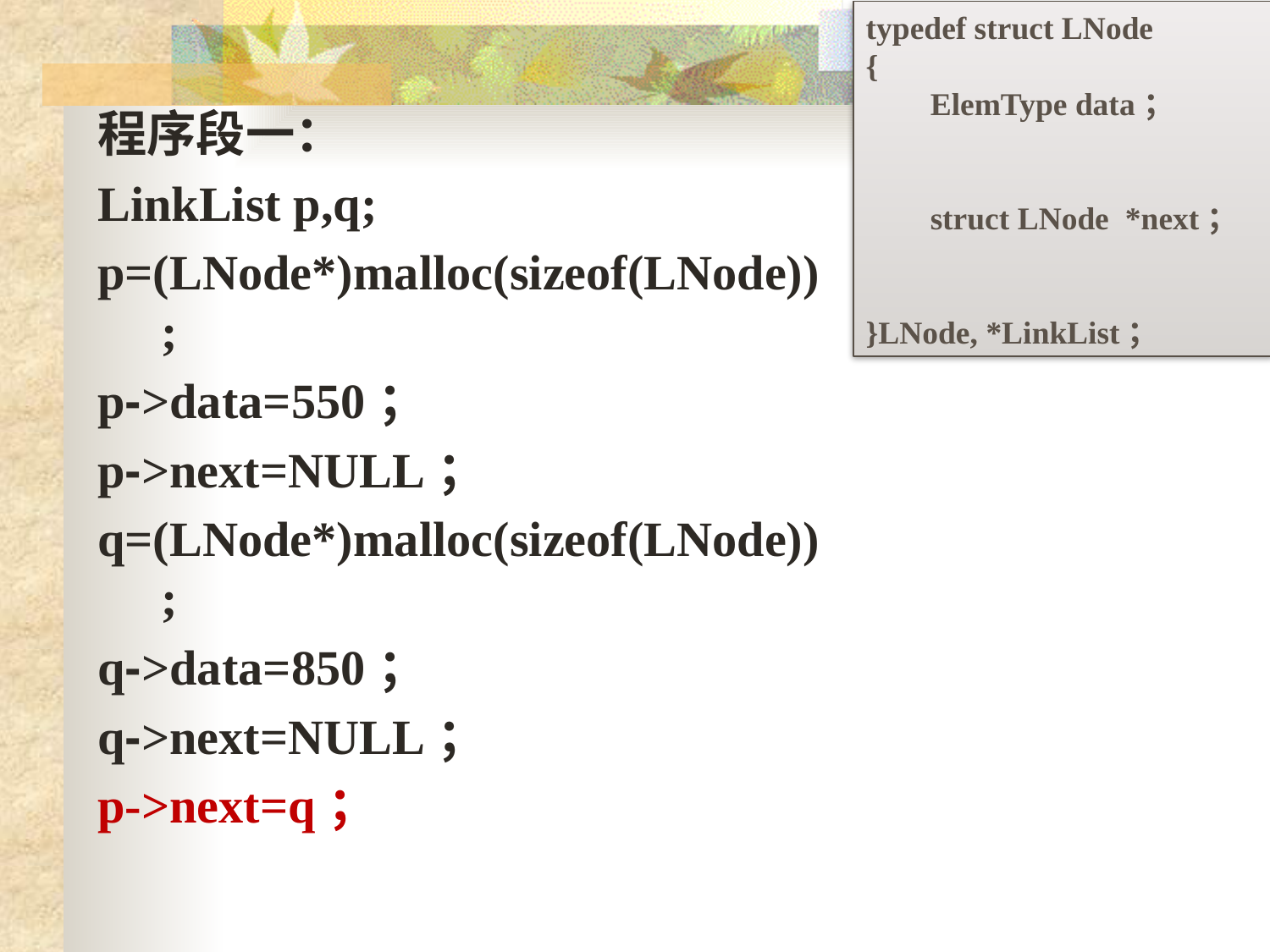

typedef struct LNode
{
        ElemType data；

        struct LNode  *next；

}LNode, *LinkList；
程序段一：
LinkList p,q;
p=(LNode*)malloc(sizeof(LNode));
p->data=550；
p->next=NULL；
q=(LNode*)malloc(sizeof(LNode));
q->data=850；
q->next=NULL；
p->next=q；